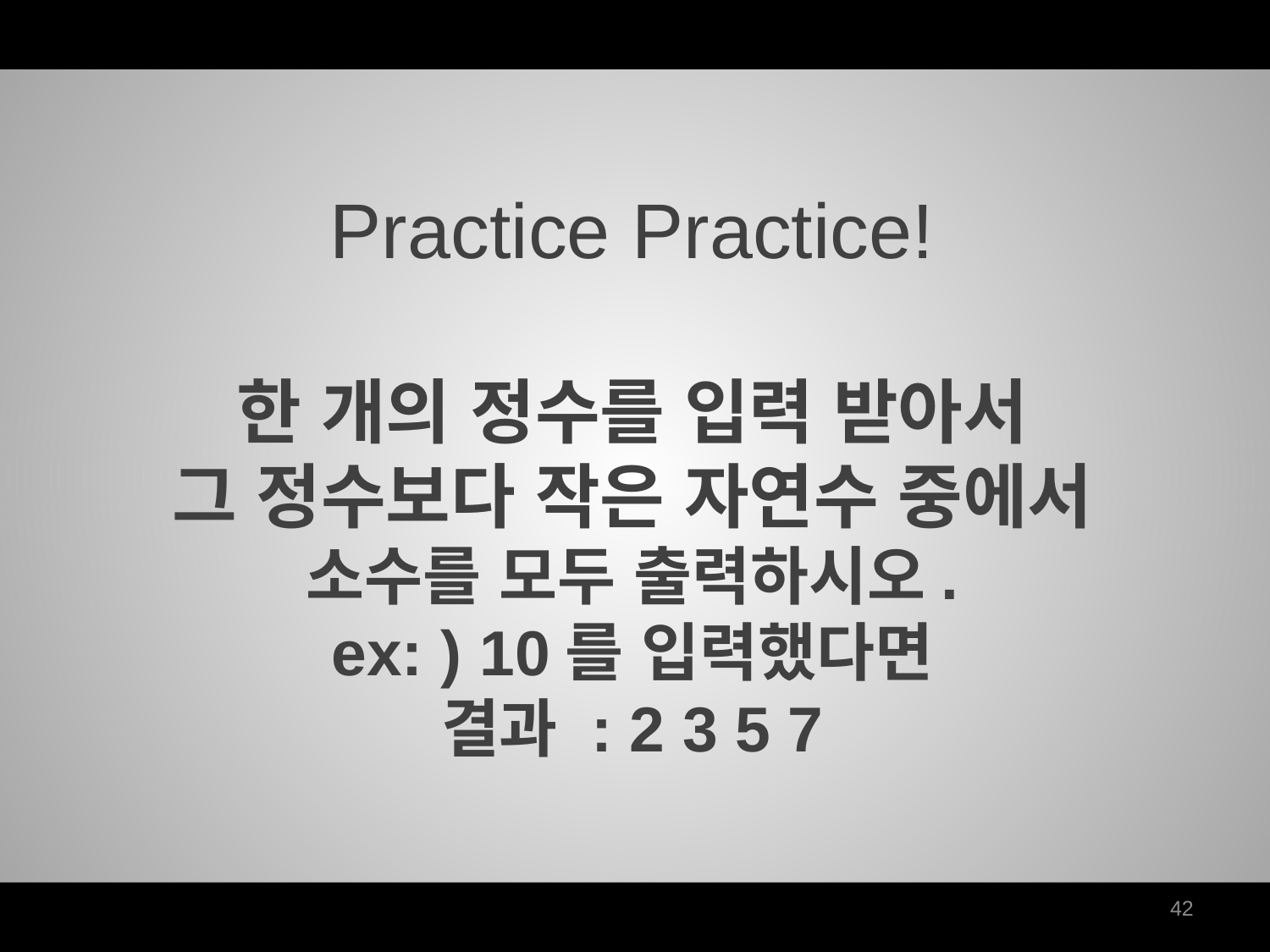

Practice Practice!

한 개의 정수를 입력 받아서
그 정수보다 작은 자연수 중에서
소수를 모두 출력하시오.
ex: ) 10를 입력했다면
결과 : 2 3 5 7
42